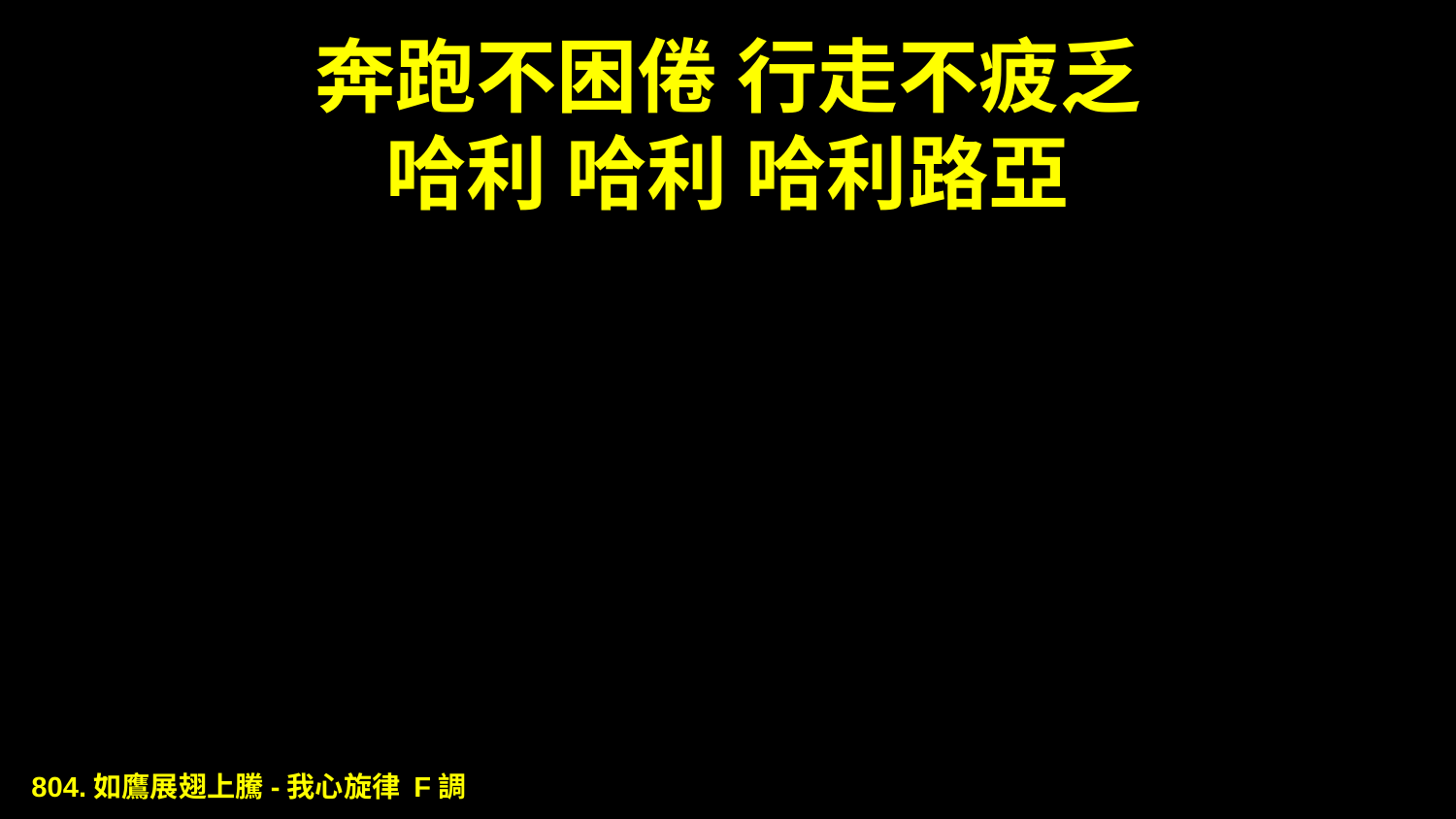

# 奔跑不困倦 行走不疲乏 哈利 哈利 哈利路亞
804.如鷹展翅上騰-我心旋律 F調